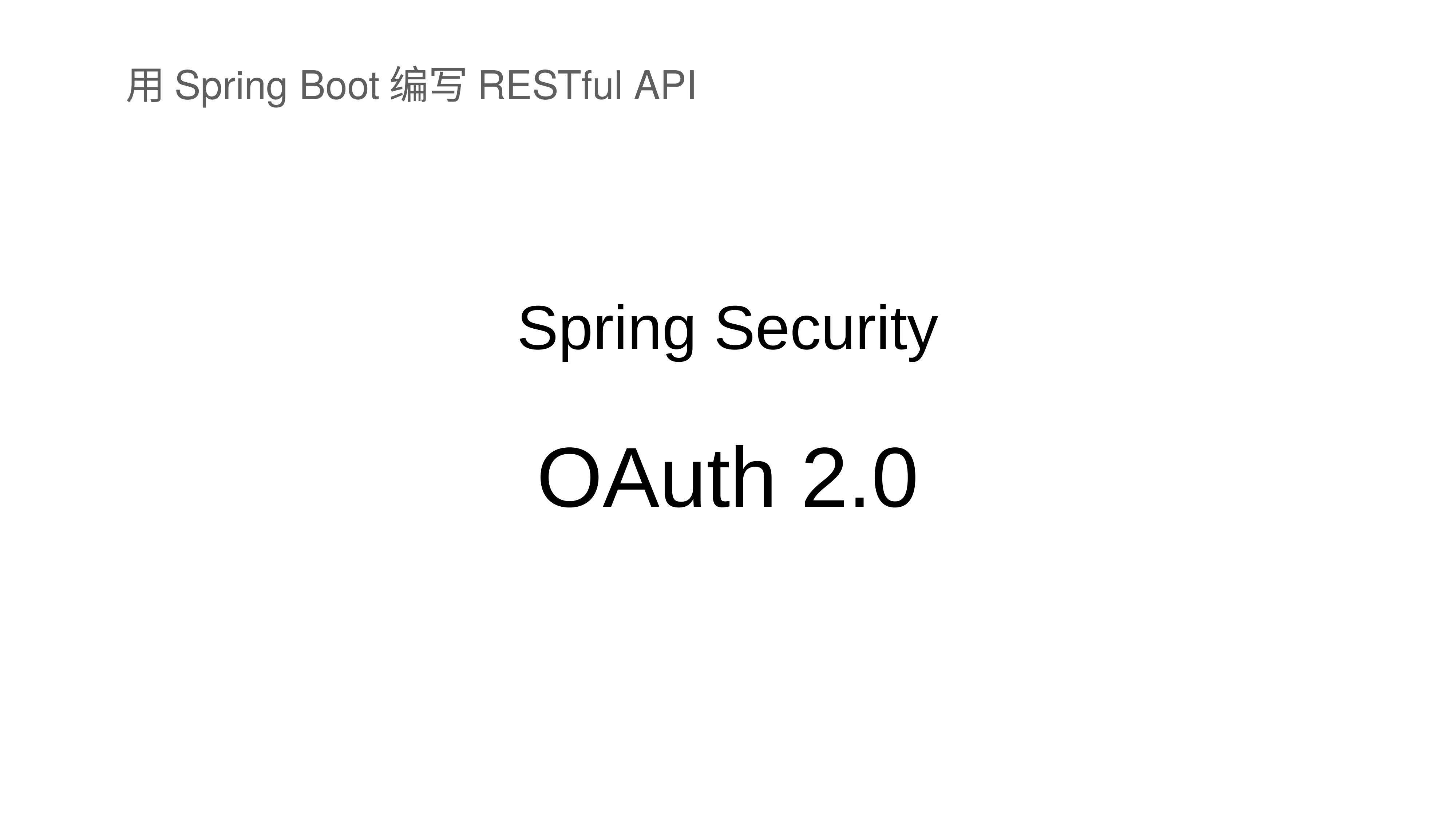

用Spring Boot编写RESTful API
Spring Security
OAuth 2.0